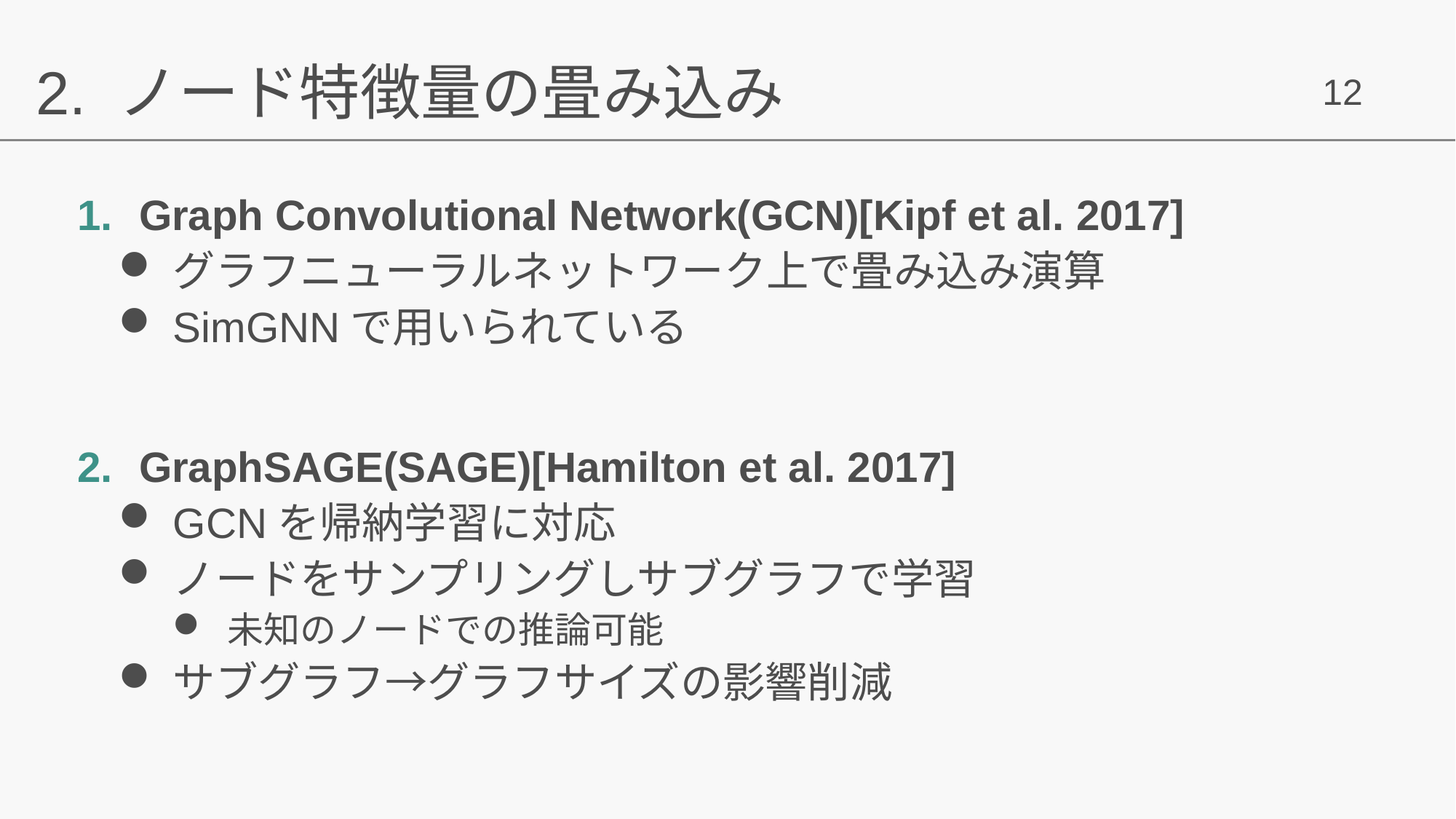

2. ノード特徴量の畳み込み

Graph Convolutional Network(GCN)[Kipf et al. 2017]
グラフニューラルネットワーク上で畳み込み演算
SimGNNで用いられている

GraphSAGE(SAGE)[Hamilton et al. 2017]
GCNを帰納学習に対応
ノードをサンプリングしサブグラフで学習
未知のノードでの推論可能
サブグラフ→グラフサイズの影響削減